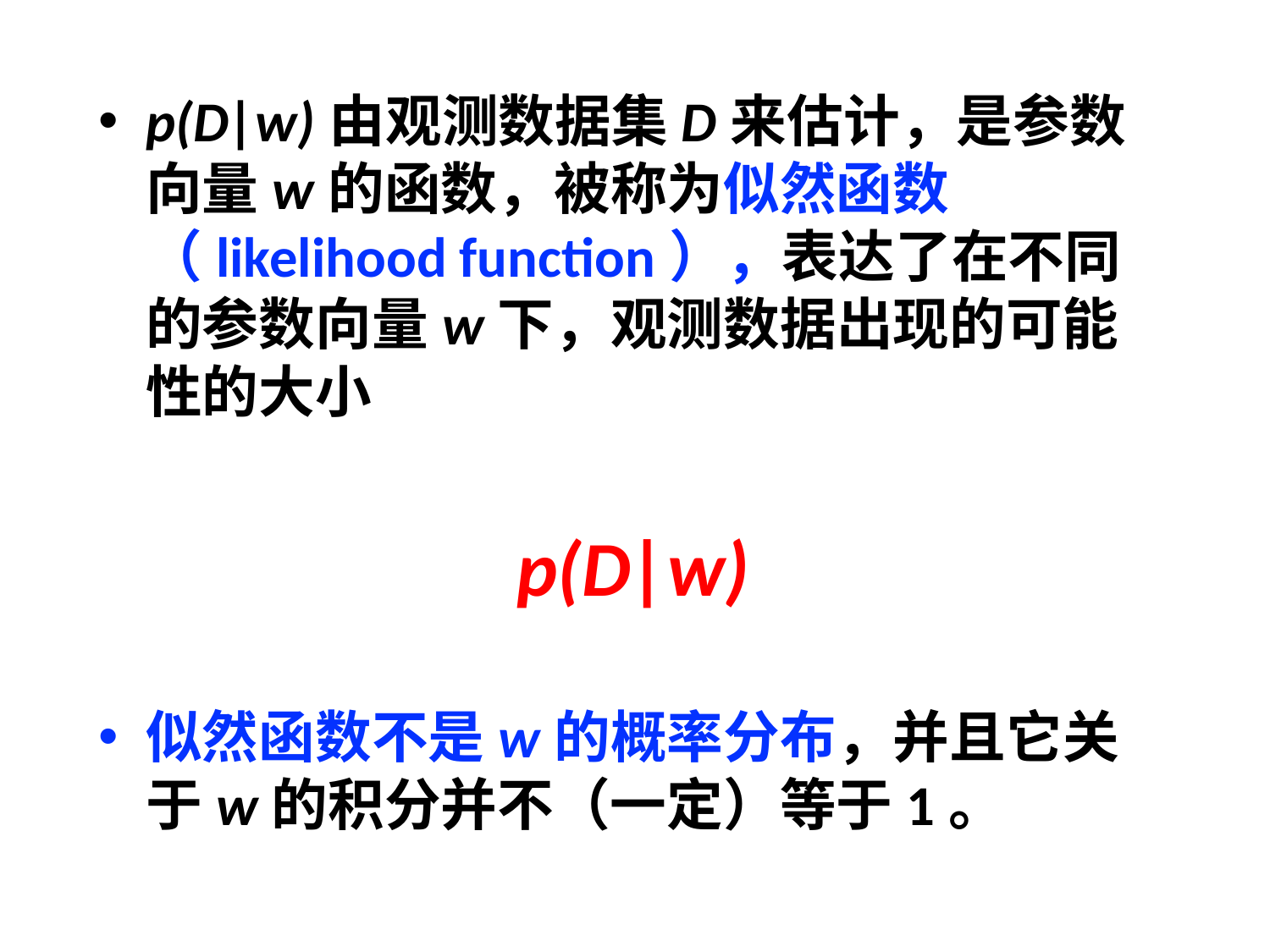

p(D|w)由观测数据集D来估计，是参数向量w的函数，被称为似然函数（likelihood function），表达了在不同的参数向量w下，观测数据出现的可能性的大小

p(D|w)

似然函数不是w的概率分布，并且它关于w的积分并不（⼀定）等于1。